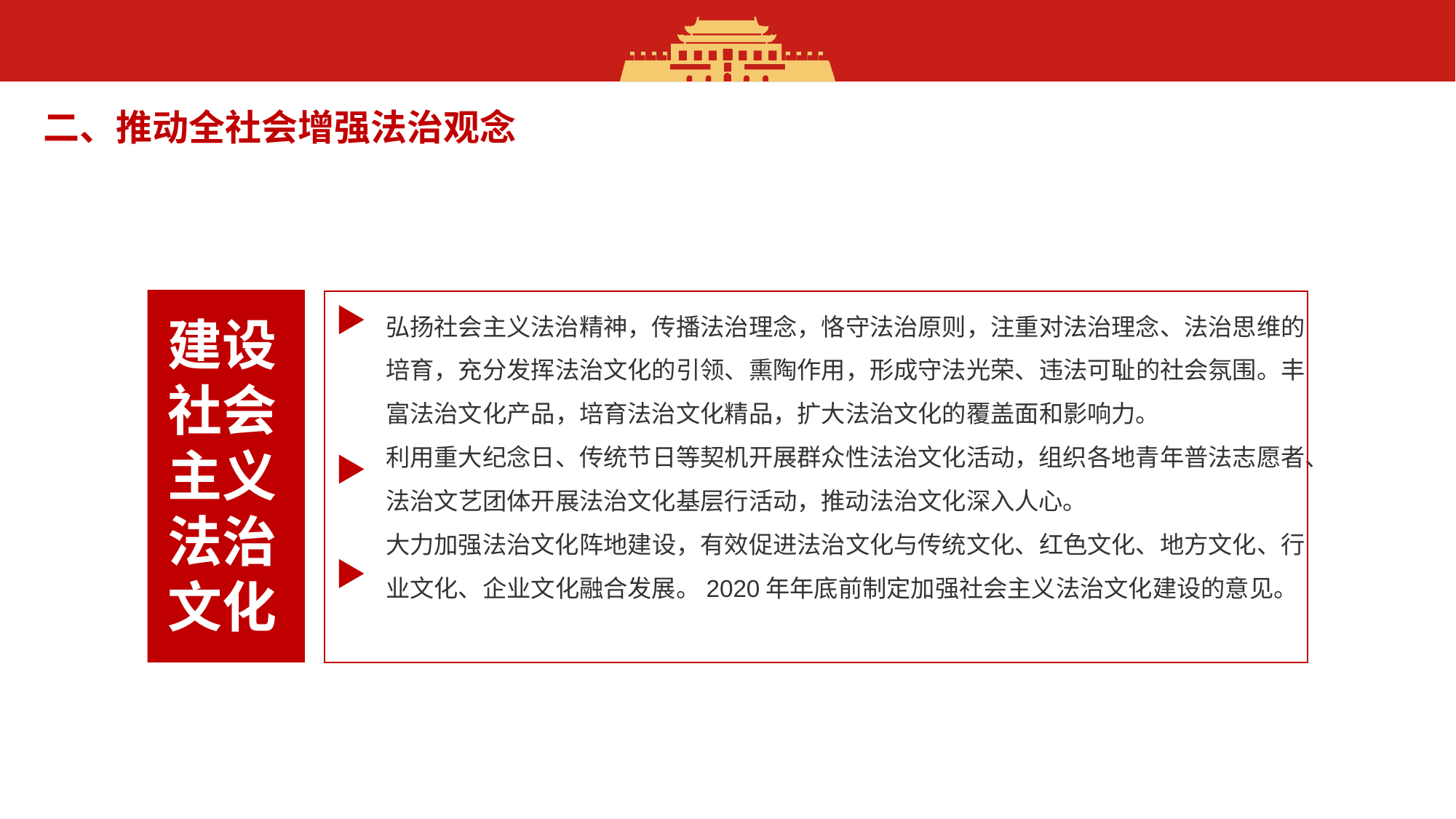

建设社会主义法治文化

弘扬社会主义法治精神，传播法治理念，恪守法治原则，注重对法治理念、法治思维的培育，充分发挥法治文化的引领、熏陶作用，形成守法光荣、违法可耻的社会氛围。丰富法治文化产品，培育法治文化精品，扩大法治文化的覆盖面和影响力。
利用重大纪念日、传统节日等契机开展群众性法治文化活动，组织各地青年普法志愿者、法治文艺团体开展法治文化基层行活动，推动法治文化深入人心。
大力加强法治文化阵地建设，有效促进法治文化与传统文化、红色文化、地方文化、行业文化、企业文化融合发展。2020年年底前制定加强社会主义法治文化建设的意见。